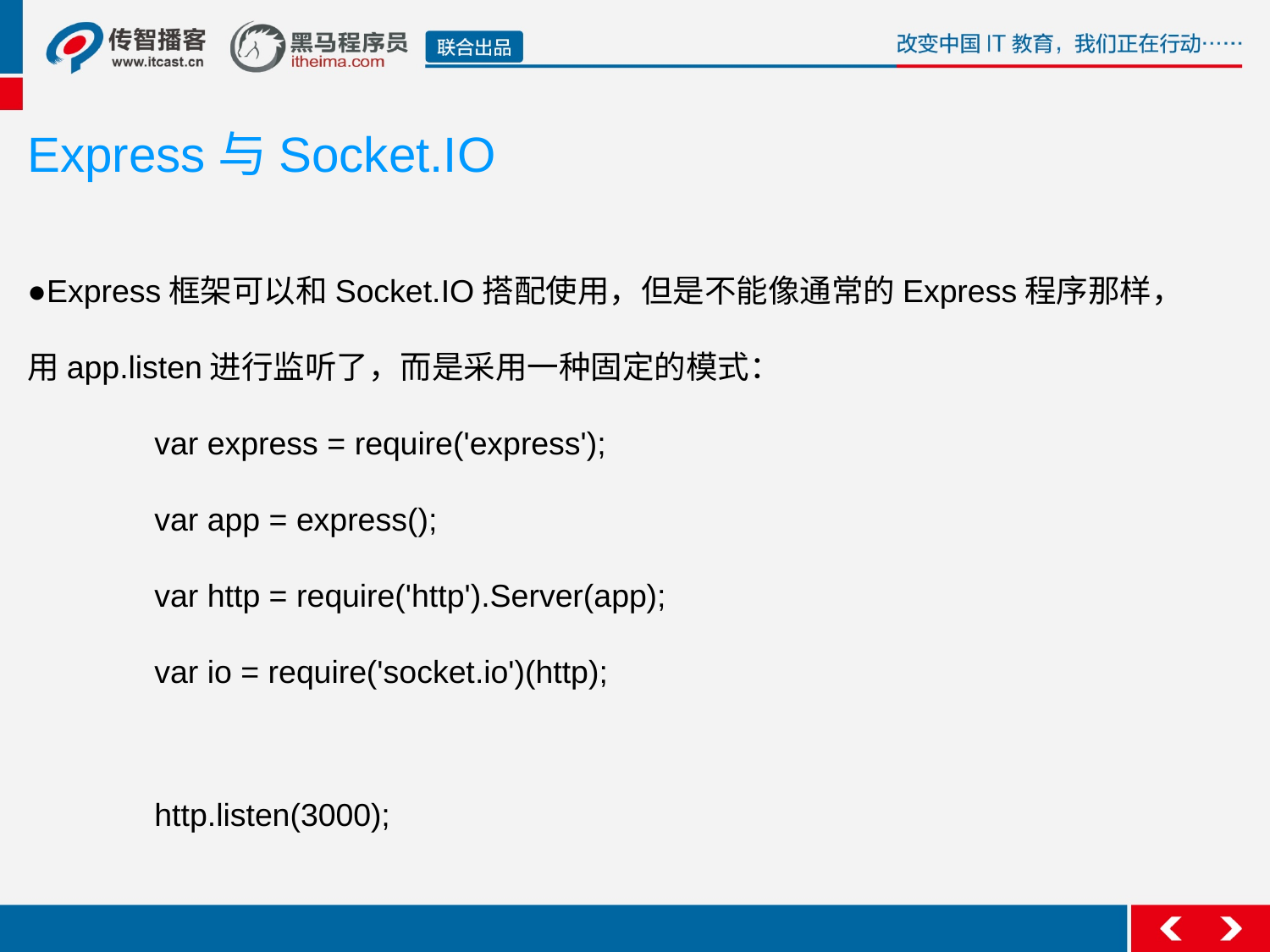

Express与Socket.IO
●Express框架可以和Socket.IO搭配使用，但是不能像通常的Express程序那样，用app.listen进行监听了，而是采用一种固定的模式：
	var express = require('express');
	var app = express();
	var http = require('http').Server(app);
	var io = require('socket.io')(http);

	http.listen(3000);